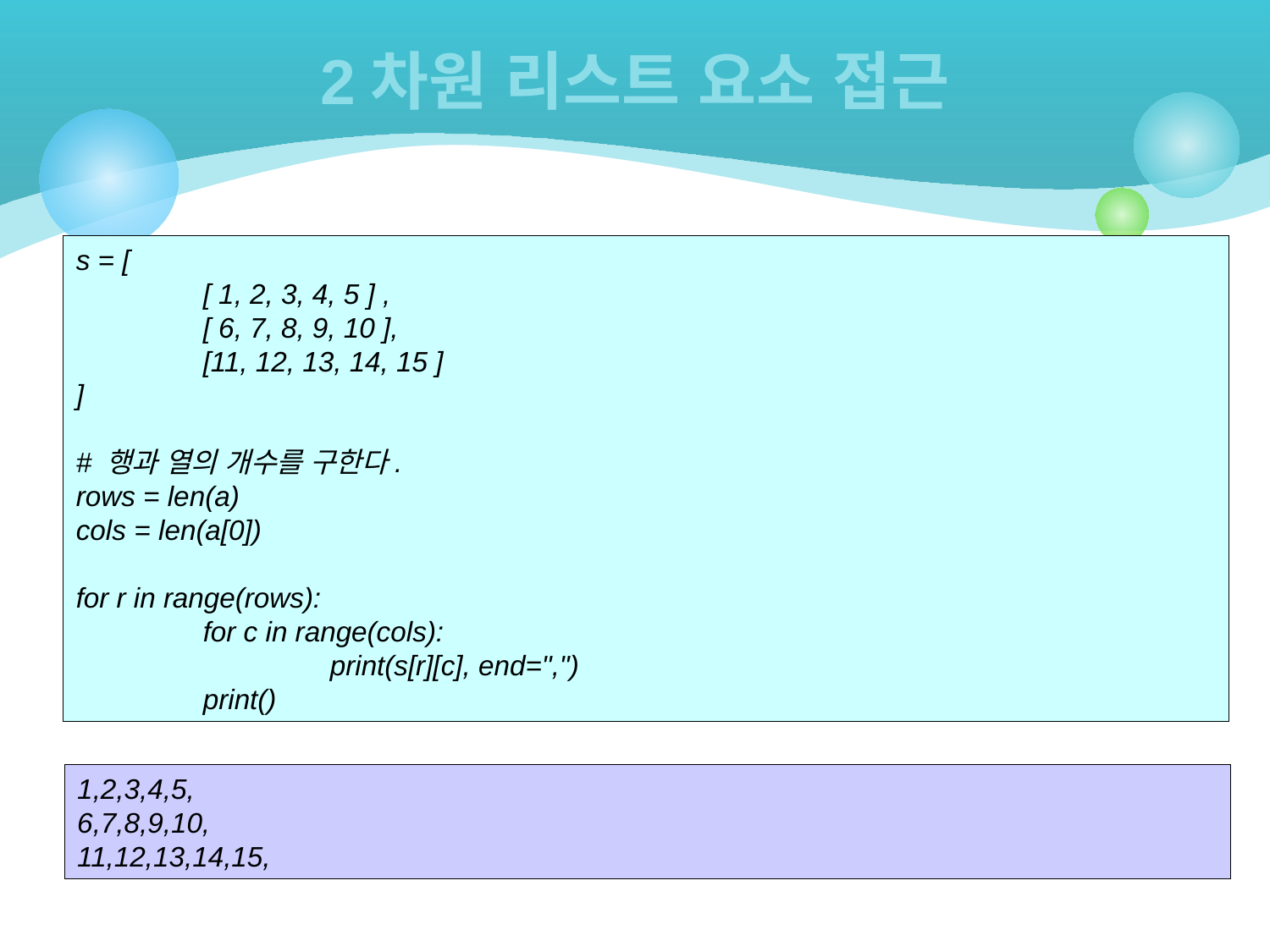

# 2차원 리스트 요소 접근

s = [
	[ 1, 2, 3, 4, 5 ] ,
	[ 6, 7, 8, 9, 10 ],
	[11, 12, 13, 14, 15 ]
]

# 행과 열의 개수를 구한다.
rows = len(a)
cols = len(a[0])

for r in range(rows):
	for c in range(cols):
		print(s[r][c], end=",")
	print()
1,2,3,4,5,
6,7,8,9,10,
11,12,13,14,15,